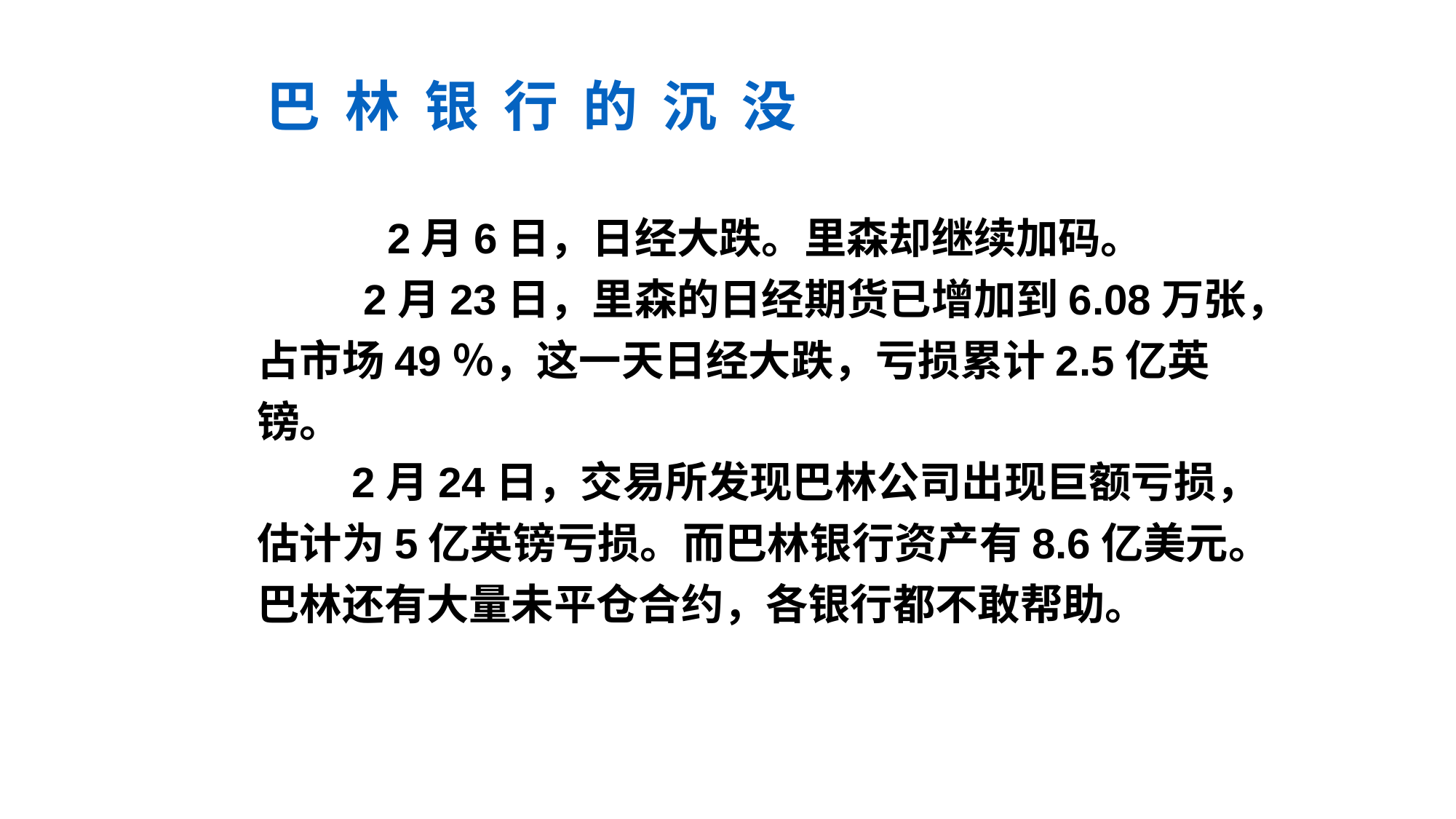

巴  林  银  行  的  沉  没
           2月6日，日经大跌。里森却继续加码。
         2月23日，里森的日经期货已增加到6.08万张，
占市场49％，这一天日经大跌，亏损累计2.5亿英
镑。
        2月24日，交易所发现巴林公司出现巨额亏损，
估计为5亿英镑亏损。而巴林银行资产有8.6亿美元。
巴林还有大量未平仓合约，各银行都不敢帮助。